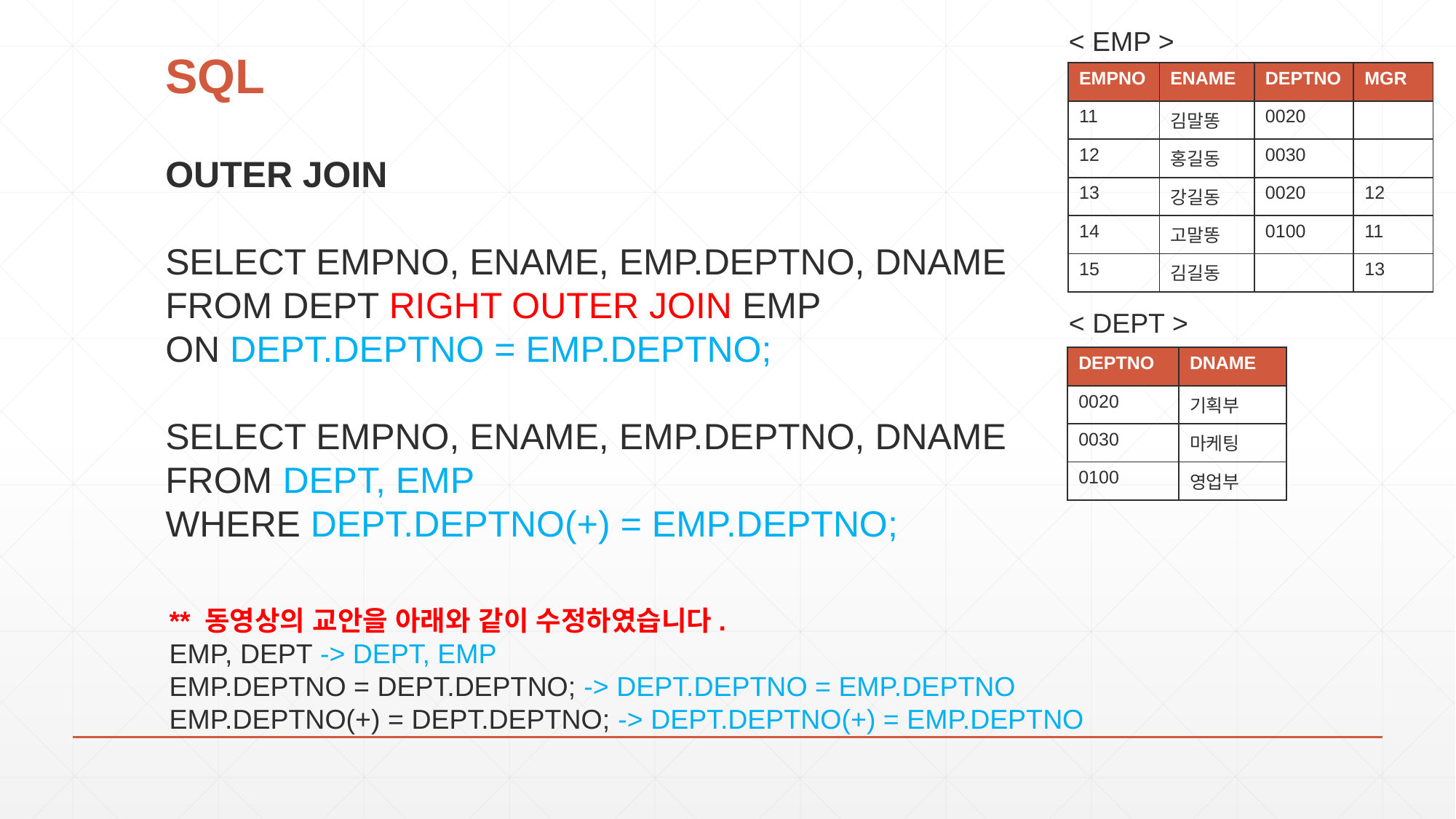

< EMP >
# SQL
| EMPNO | ENAME | DEPTNO | MGR |
| --- | --- | --- | --- |
| 11 | 김말똥 | 0020 |  |
| 12 | 홍길동 | 0030 |  |
| 13 | 강길동 | 0020 | 12 |
| 14 | 고말똥 | 0100 | 11 |
| 15 | 김길동 |  | 13 |
OUTER JOIN

SELECT EMPNO, ENAME, EMP.DEPTNO, DNAME
FROM DEPT RIGHT OUTER JOIN EMP
ON DEPT.DEPTNO = EMP.DEPTNO;

SELECT EMPNO, ENAME, EMP.DEPTNO, DNAME
FROM DEPT, EMP
WHERE DEPT.DEPTNO(+) = EMP.DEPTNO;

< DEPT >
| DEPTNO | DNAME |
| --- | --- |
| 0020 | 기획부 |
| 0030 | 마케팅 |
| 0100 | 영업부 |
** 동영상의 교안을 아래와 같이 수정하였습니다.
EMP, DEPT -> DEPT, EMP
EMP.DEPTNO = DEPT.DEPTNO; -> DEPT.DEPTNO = EMP.DEPTNO
EMP.DEPTNO(+) = DEPT.DEPTNO; -> DEPT.DEPTNO(+) = EMP.DEPTNO